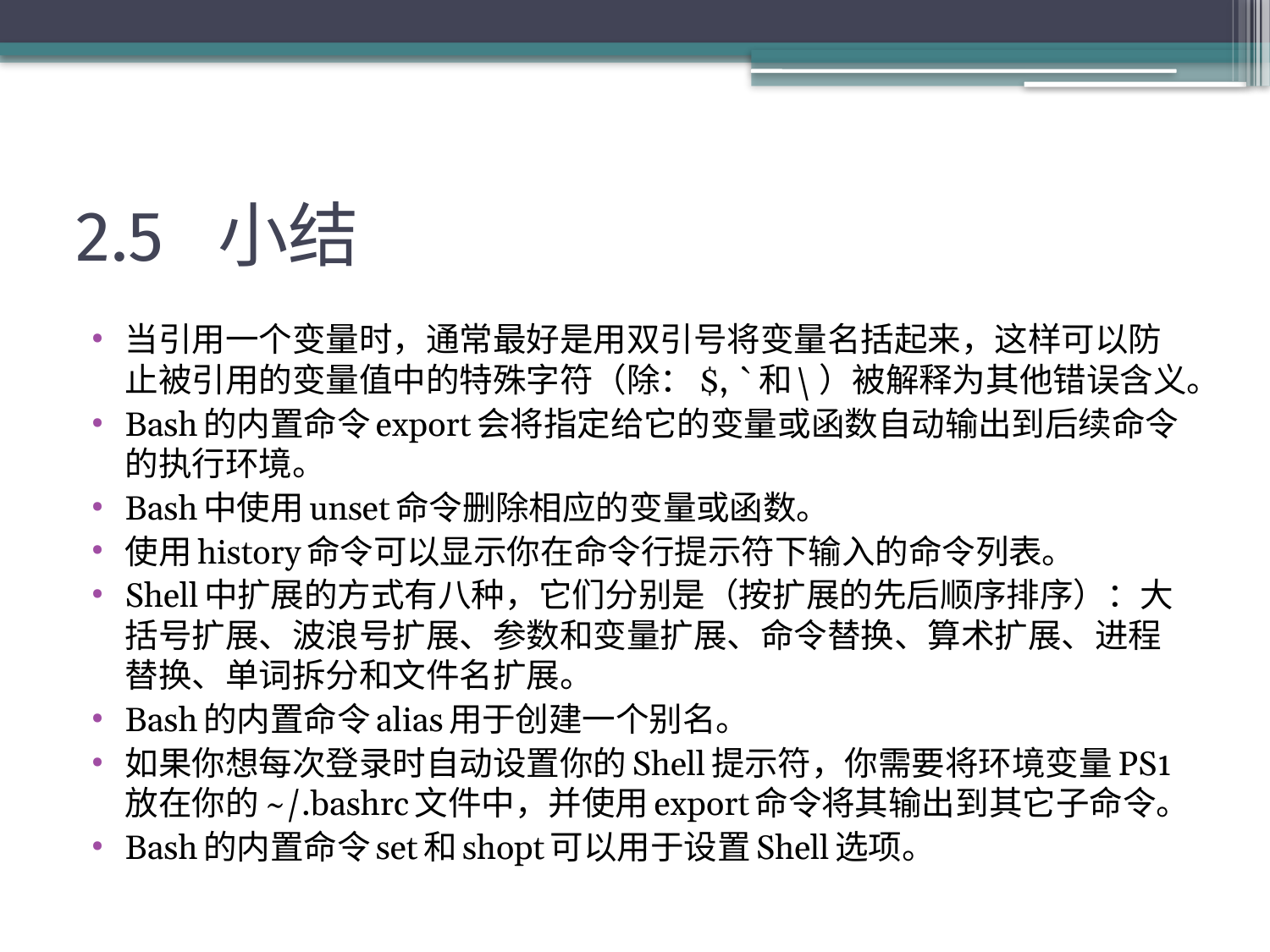

# 2.5  小结
当引用一个变量时，通常最好是用双引号将变量名括起来，这样可以防止被引用的变量值中的特殊字符（除：$, `和\）被解释为其他错误含义。
Bash的内置命令export会将指定给它的变量或函数自动输出到后续命令的执行环境。
Bash中使用unset命令删除相应的变量或函数。
使用history命令可以显示你在命令行提示符下输入的命令列表。
Shell中扩展的方式有八种，它们分别是（按扩展的先后顺序排序）：大括号扩展、波浪号扩展、参数和变量扩展、命令替换、算术扩展、进程替换、单词拆分和文件名扩展。
Bash的内置命令alias用于创建一个别名。
如果你想每次登录时自动设置你的Shell提示符，你需要将环境变量PS1放在你的~/.bashrc文件中，并使用export命令将其输出到其它子命令。
Bash的内置命令set和shopt可以用于设置Shell选项。